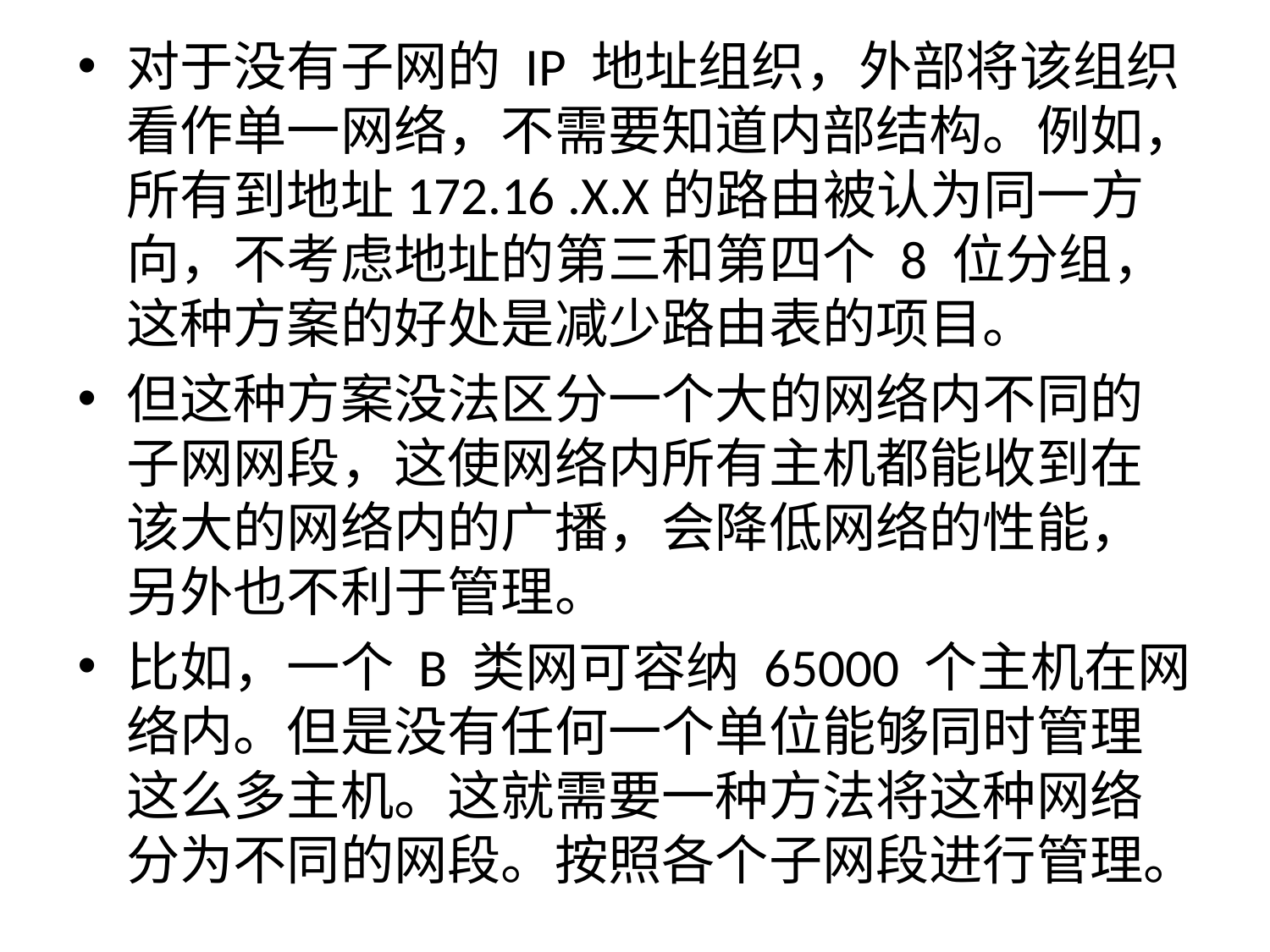

对于没有子网的 IP 地址组织，外部将该组织看作单一网络，不需要知道内部结构。例如，所有到地址172.16 .X.X的路由被认为同一方向，不考虑地址的第三和第四个 8 位分组，这种方案的好处是减少路由表的项目。
但这种方案没法区分一个大的网络内不同的子网网段，这使网络内所有主机都能收到在该大的网络内的广播，会降低网络的性能，另外也不利于管理。
比如，一个 B 类网可容纳 65000 个主机在网络内。但是没有任何一个单位能够同时管理这么多主机。这就需要一种方法将这种网络分为不同的网段。按照各个子网段进行管理。